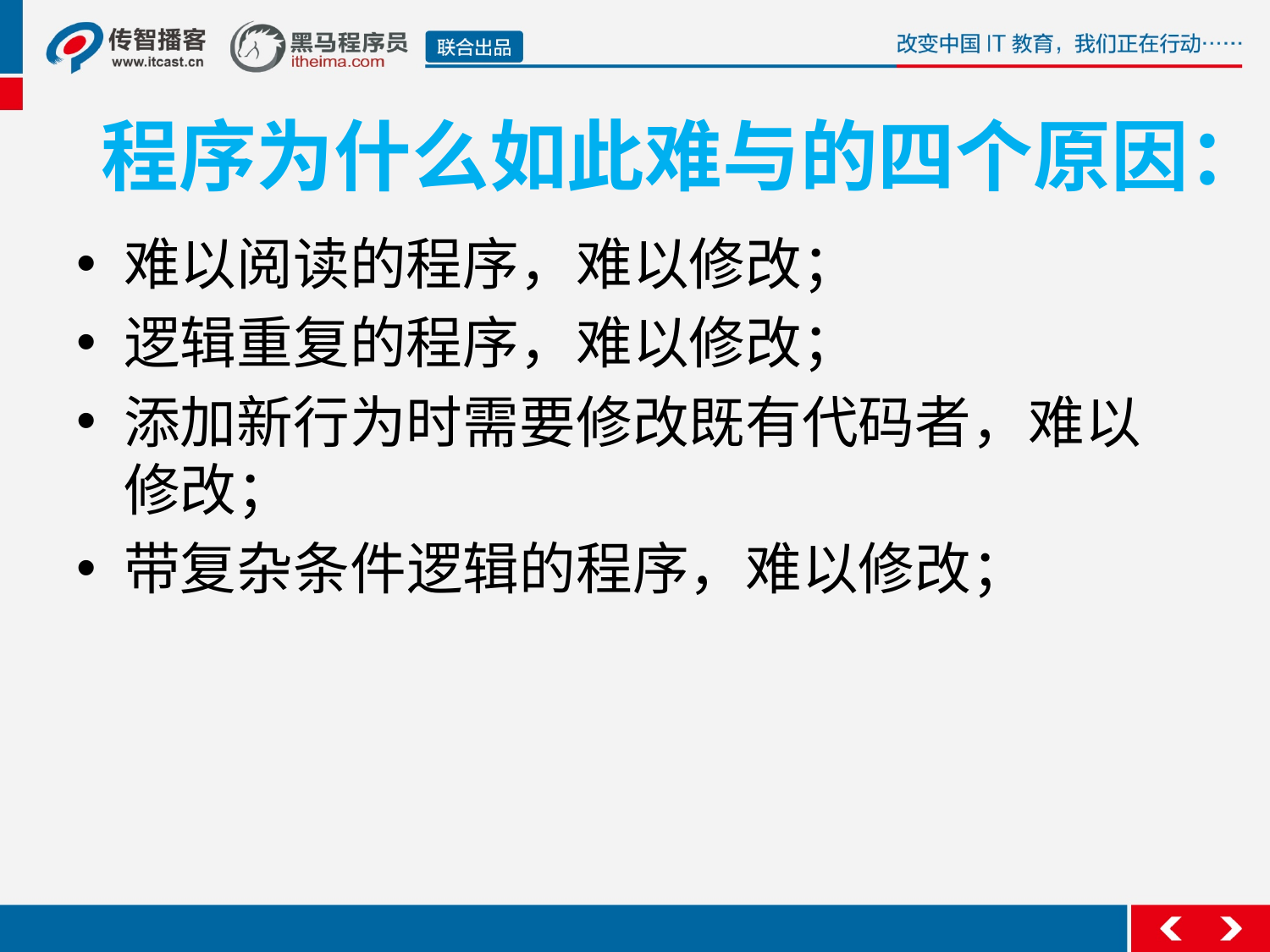

# 程序为什么如此难与的四个原因：
难以阅读的程序，难以修改；
逻辑重复的程序，难以修改；
添加新行为时需要修改既有代码者，难以修改；
带复杂条件逻辑的程序，难以修改；